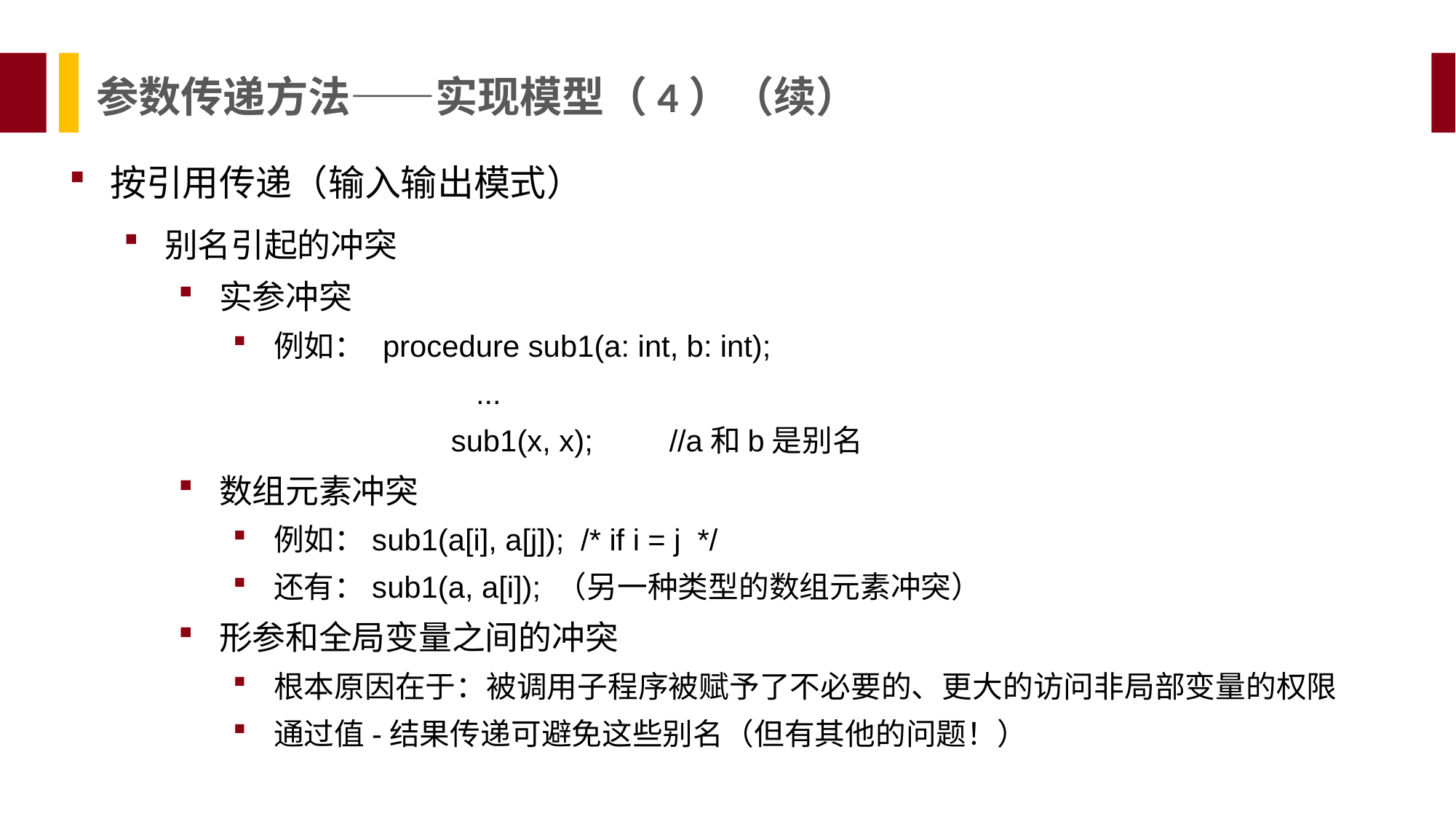

参数传递方法——实现模型（4）（续）
按引用传递（输入输出模式）
别名引起的冲突
实参冲突
例如：	procedure sub1(a: int, b: int);
		   	   ...
		          	sub1(x, x);	//a和b是别名
数组元素冲突
例如：sub1(a[i], a[j]);  /* if i = j  */
还有：sub1(a, a[i]); （另一种类型的数组元素冲突）
形参和全局变量之间的冲突
根本原因在于：被调用子程序被赋予了不必要的、更大的访问非局部变量的权限
通过值-结果传递可避免这些别名（但有其他的问题！）